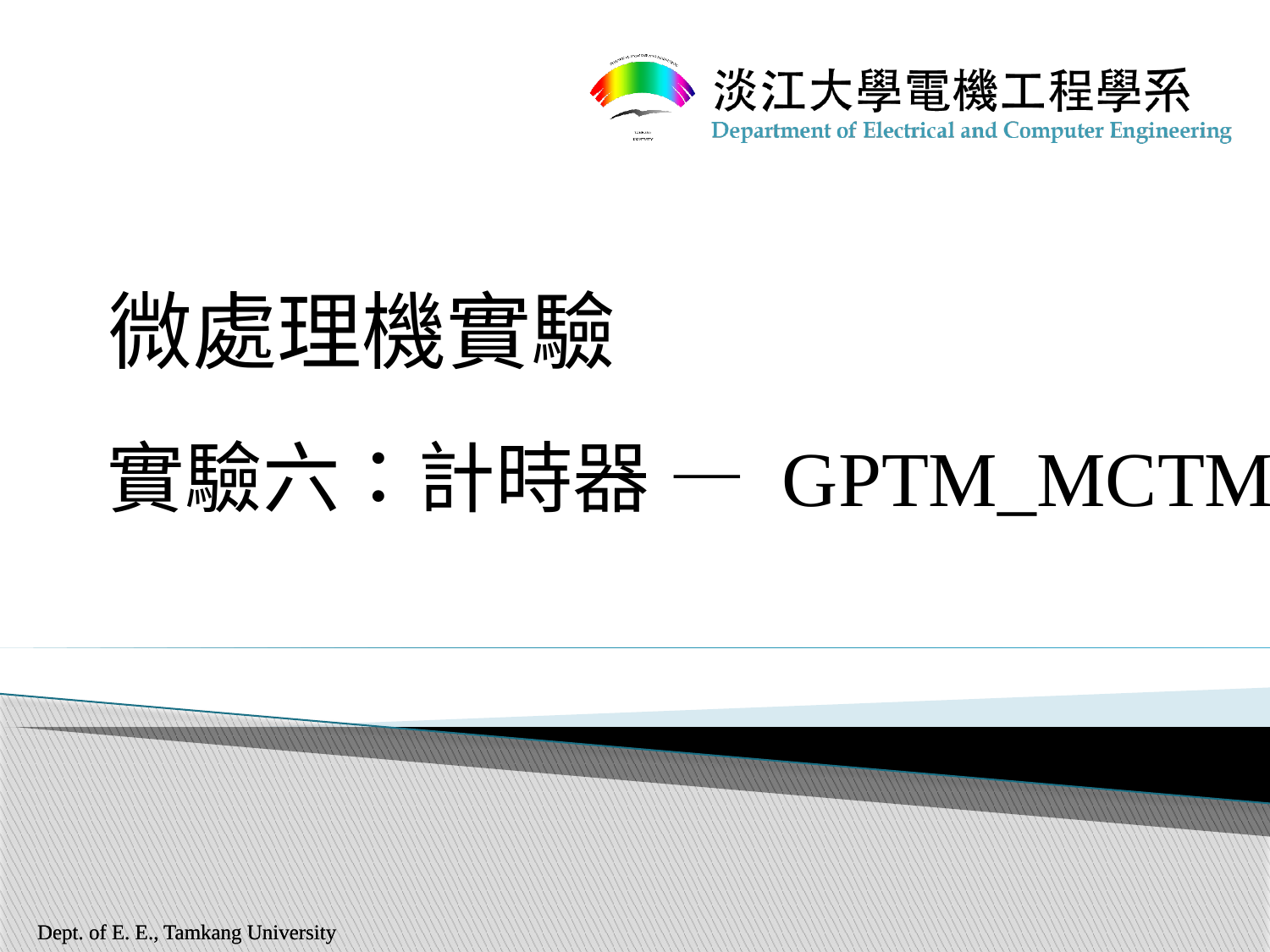

# 微處理機實驗
實驗六：計時器 — GPTM_MCTM
Dept. of E. E., Tamkang University